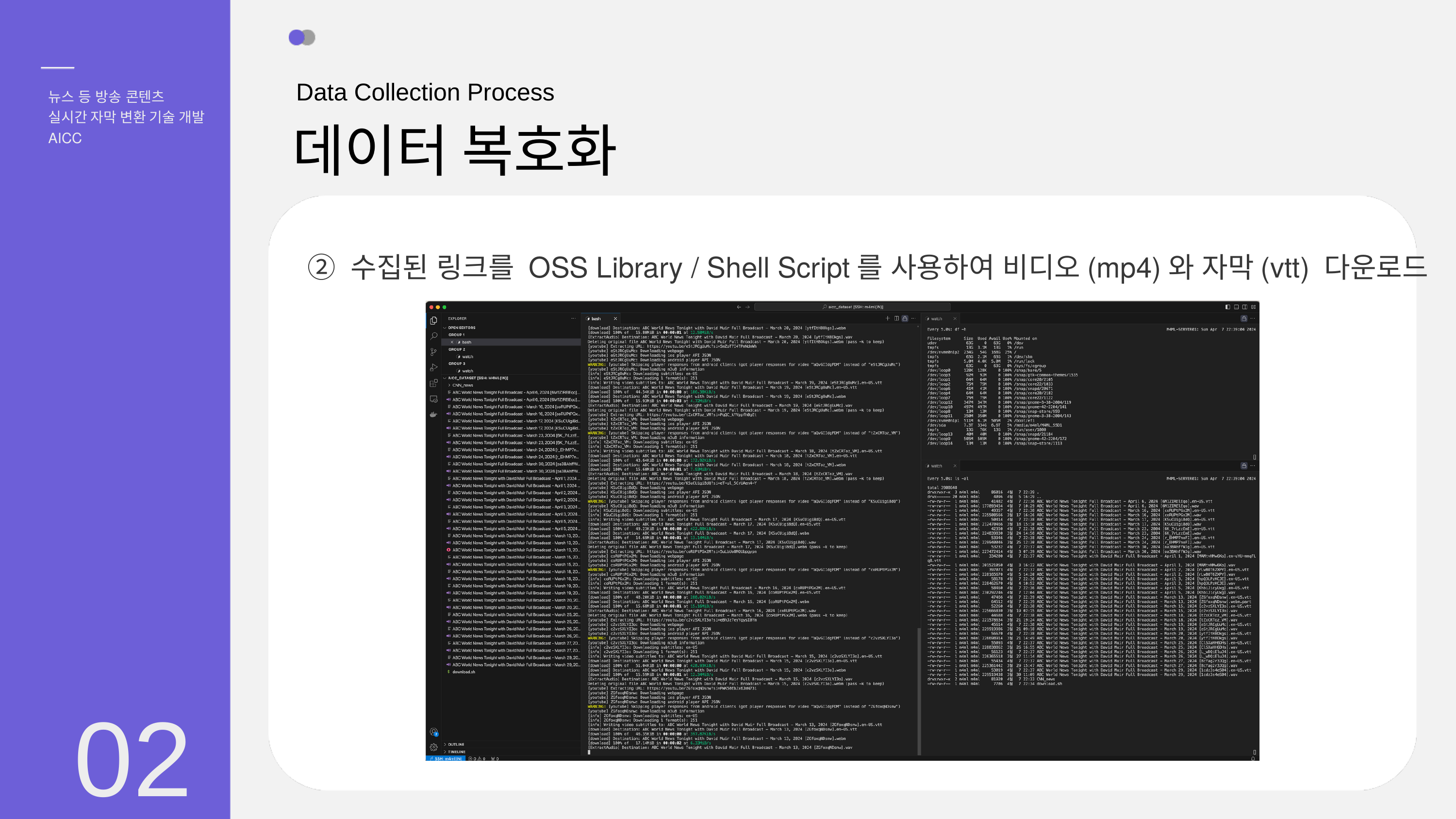

Data Collection Process
뉴스 등 방송 콘텐츠
실시간 자막 변환 기술 개발
데이터 복호화
AICC

② 수집된 링크를 OSS Library / Shell Script를 사용하여 비디오(mp4)와 자막(vtt) 다운로드

02